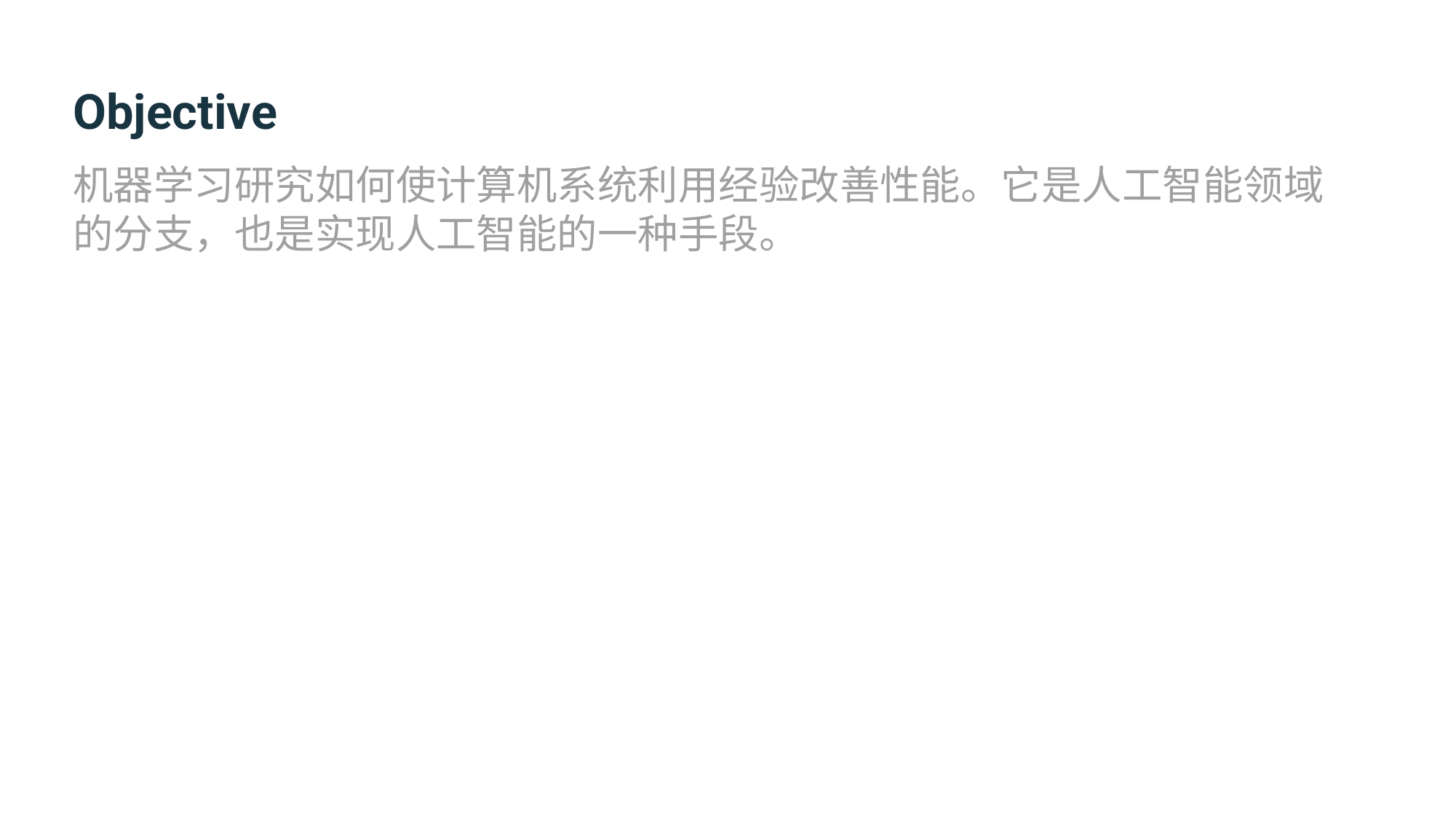

# Objective

机器学习研究如何使计算机系统利用经验改善性能。它是人工智能领域的分支，也是实现人工智能的一种手段。